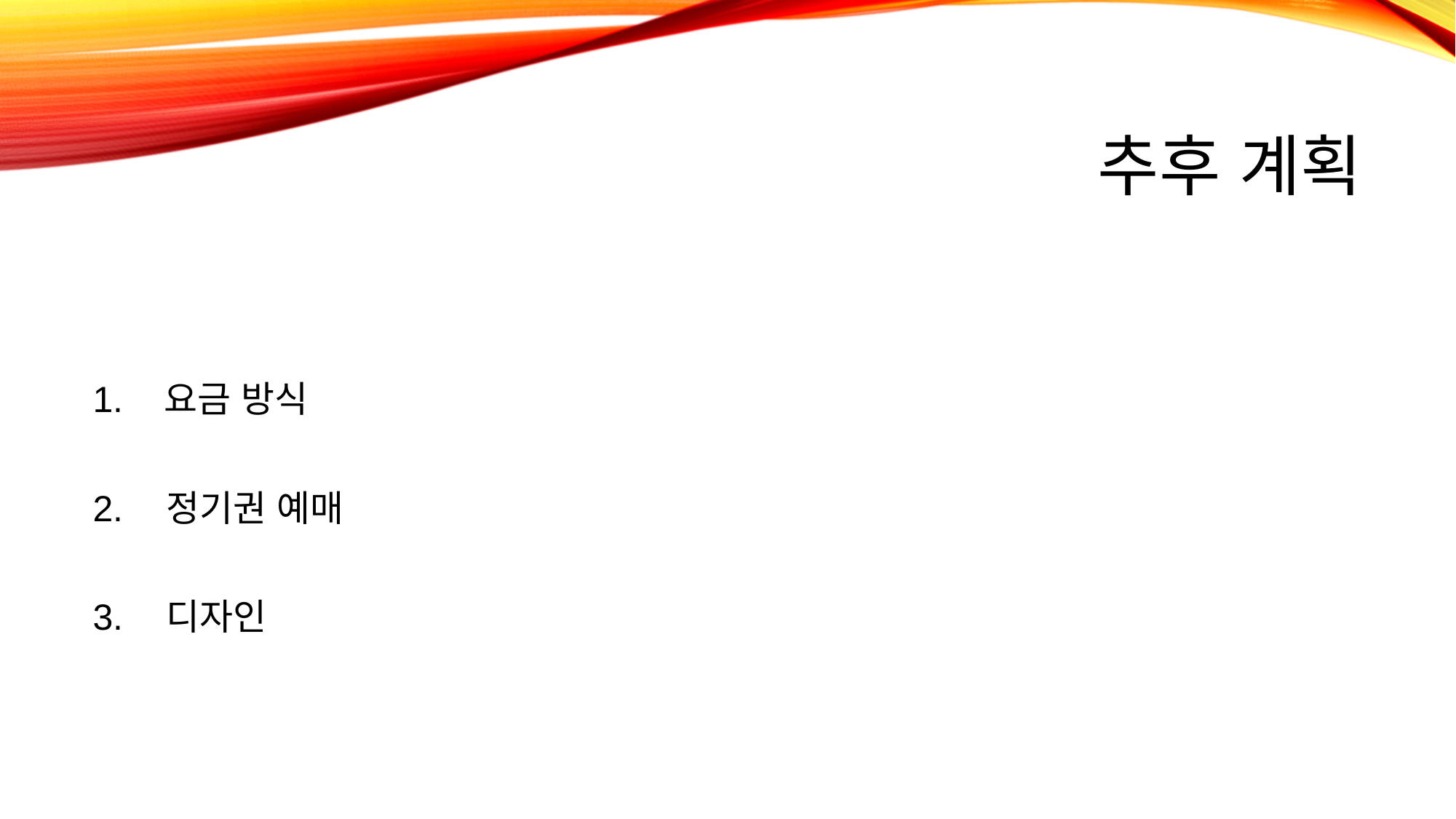

# 추후 계획

 요금 방식

 정기권 예매

 디자인